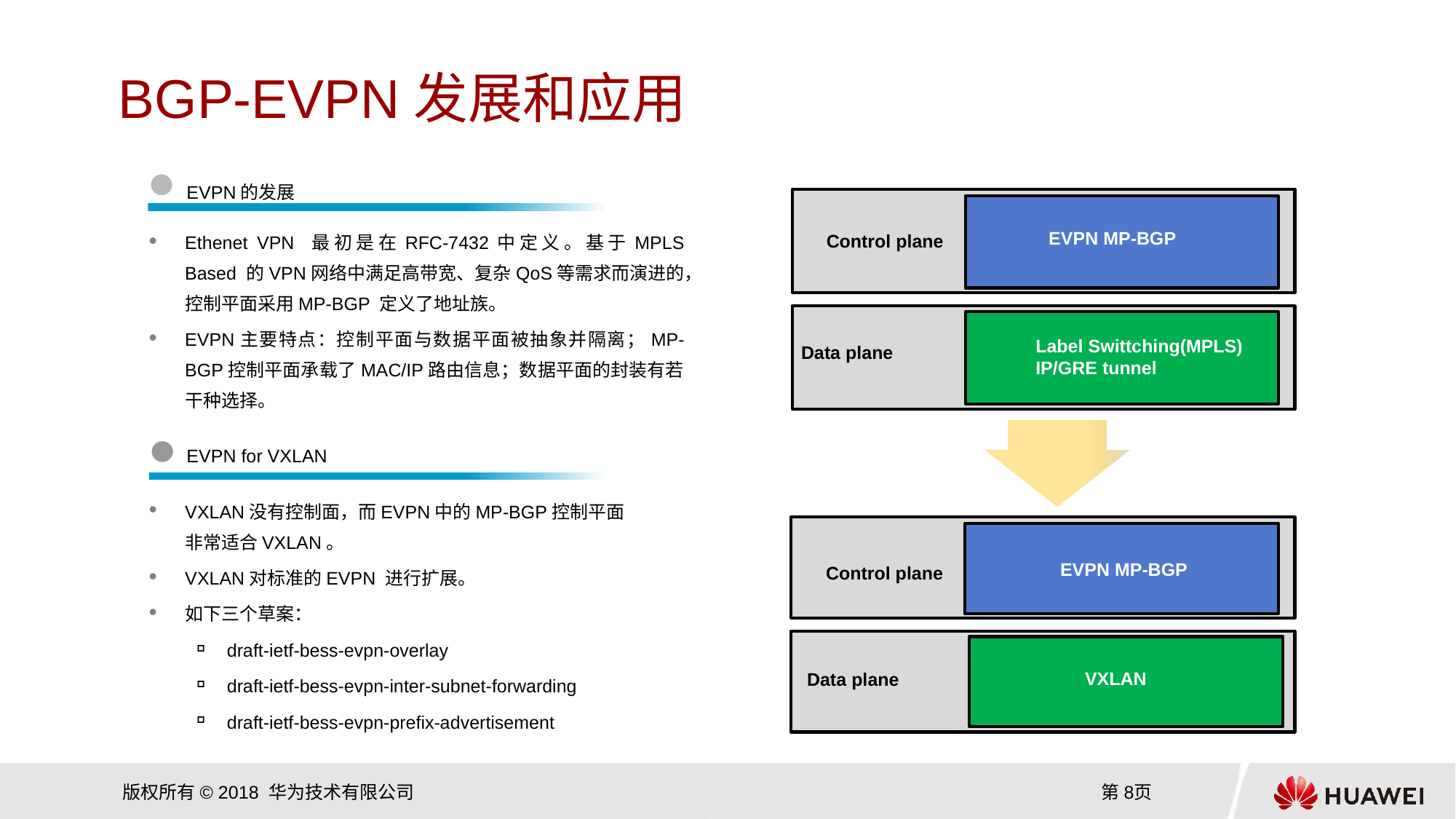

# BGP-EVPN发展和应用
EVPN的发展

EVPN MP-BGP
Control plane

Label Swittching(MPLS)
IP/GRE tunnel
Data plane

Ethenet VPN 最初是在RFC-7432中定义。基于MPLS Based 的VPN网络中满足高带宽、复杂QoS等需求而演进的，控制平面采用MP-BGP 定义了地址族。
EVPN主要特点：控制平面与数据平面被抽象并隔离；MP-BGP控制平面承载了MAC/IP路由信息；数据平面的封装有若干种选择。

EVPN for VXLAN

VXLAN没有控制面，而EVPN中的MP-BGP控制平面非常适合VXLAN。
VXLAN对标准的EVPN 进行扩展。
如下三个草案：
draft-ietf-bess-evpn-overlay
draft-ietf-bess-evpn-inter-subnet-forwarding
draft-ietf-bess-evpn-prefix-advertisement

EVPN MP-BGP
Control plane

VXLAN
Data plane